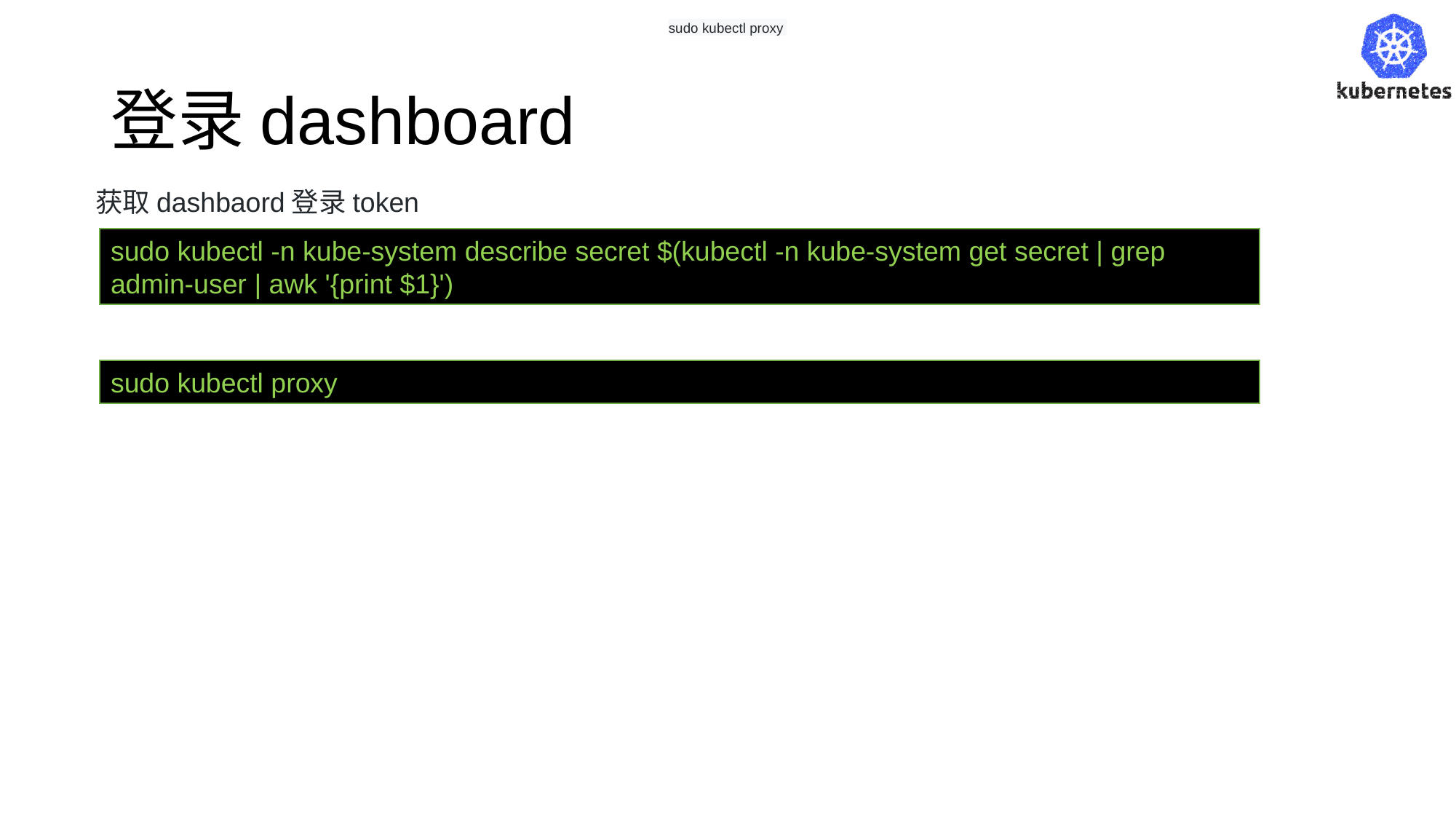

sudo kubectl proxy
# 登录dashboard
获取dashbaord登录token
sudo kubectl -n kube-system describe secret $(kubectl -n kube-system get secret | grep admin-user | awk '{print $1}')
sudo kubectl proxy